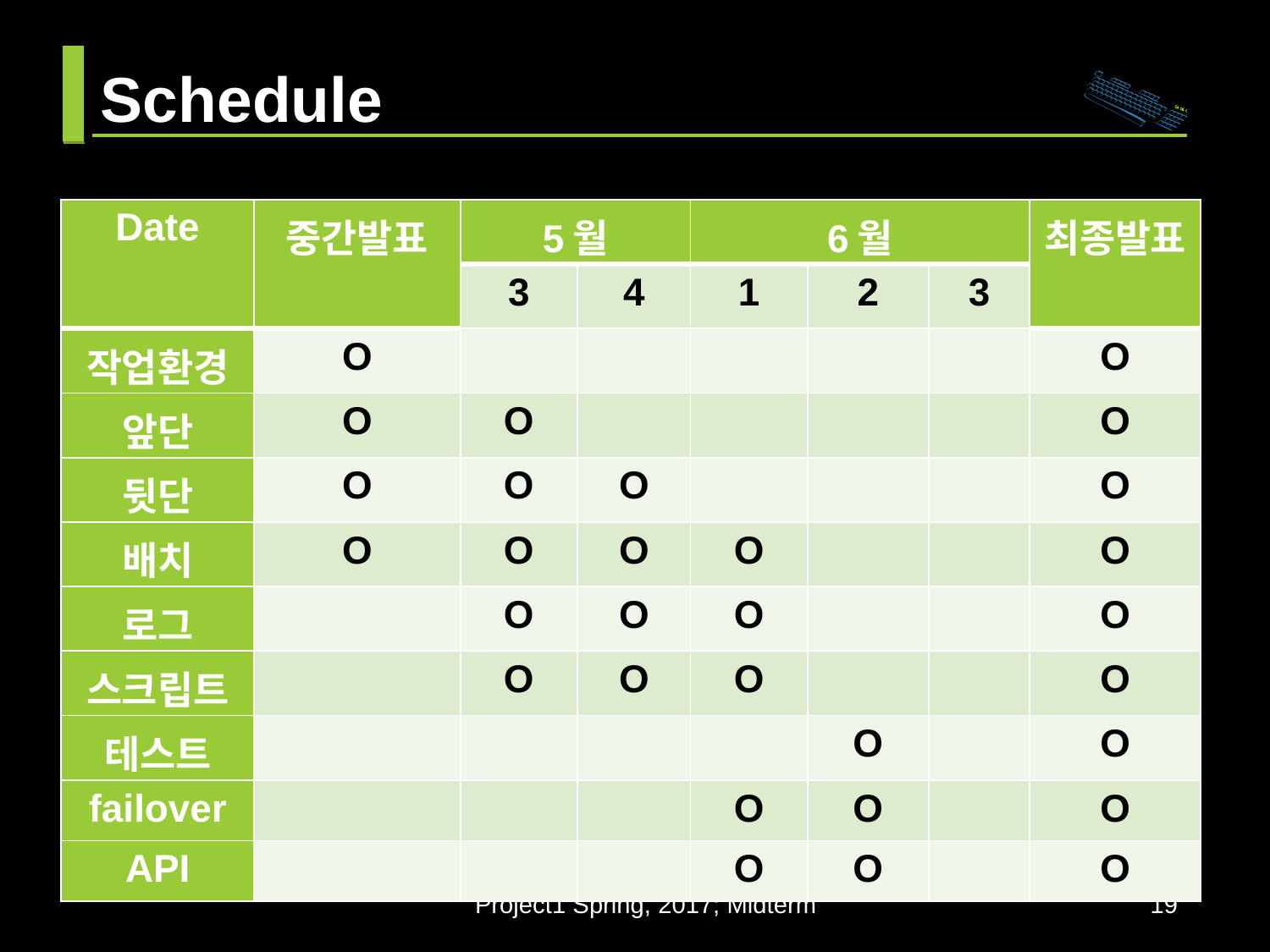

# Schedule
| Date | 중간발표 | 5월 |  | 6월 |  |  | 최종발표 |
| --- | --- | --- | --- | --- | --- | --- | --- |
|  |  | 3 | 4 | 1 | 2 | 3 |  |
| 작업환경 | O |  |  |  |  |  | O |
| 앞단 | O | O |  |  |  |  | O |
| 뒷단 | O | O | O |  |  |  | O |
| 배치 | O | O | O | O |  |  | O |
| 로그 |  | O | O | O |  |  | O |
| 스크립트 |  | O | O | O |  |  | O |
| 테스트 |  |  |  |  | O |  | O |
| failover |  |  |  | O | O |  | O |
| API |  |  |  | O | O |  | O |
Project1 Spring, 2017; Midterm
19